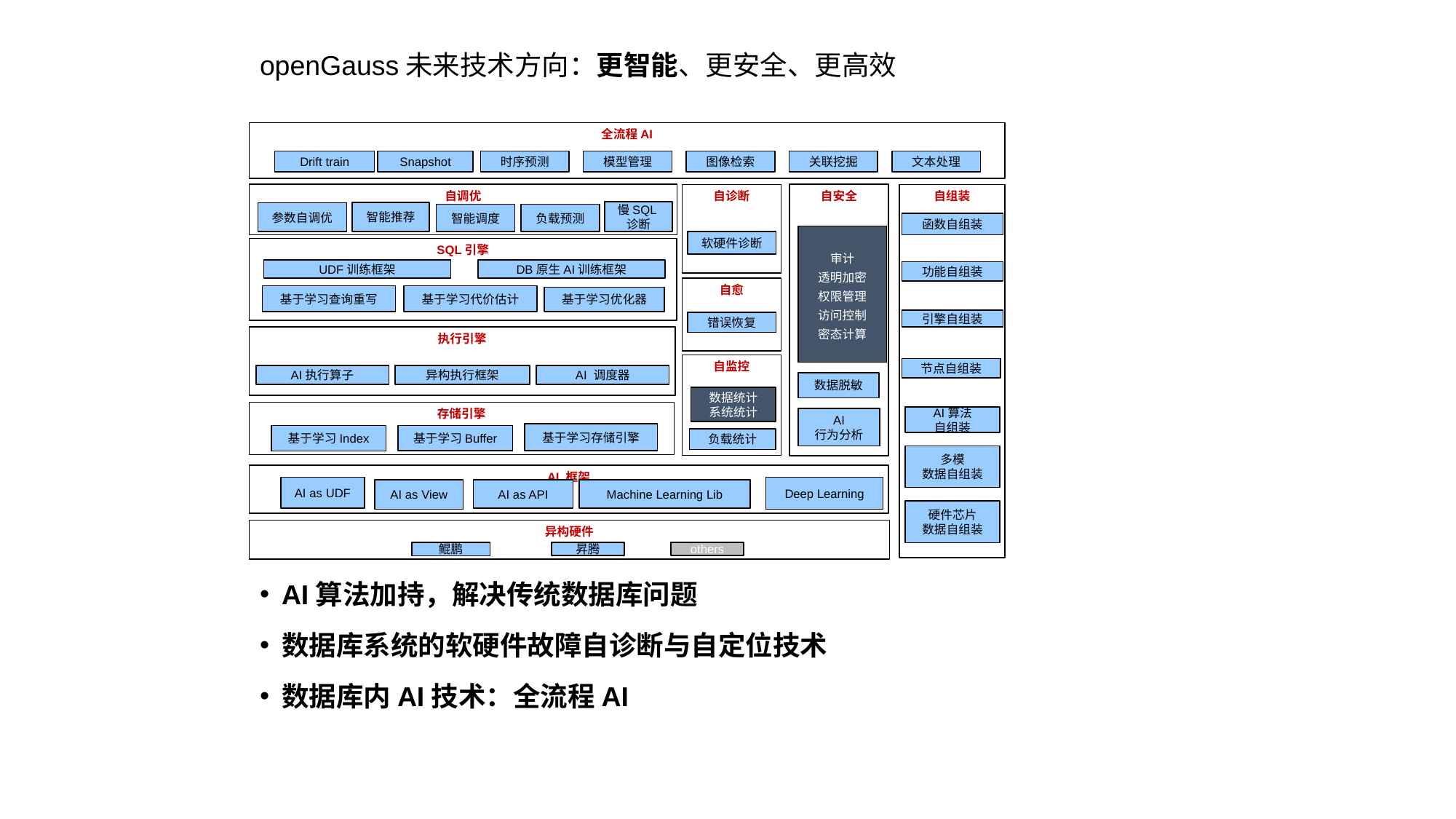

openGauss未来技术方向：更智能、更安全、更高效
DBMind功能全景图
全流程AI
时序预测
模型管理
图像检索
关联挖掘
文本处理
Drift train
Snapshot
自调优
自诊断
自组装
自安全
慢SQL诊断
智能推荐
参数自调优
智能调度
负载预测
函数自组装
审计
透明加密
权限管理
访问控制
密态计算
软硬件诊断
SQL引擎
DB原生AI训练框架
UDF训练框架
功能自组装
自愈
基于学习查询重写
基于学习代价估计
基于学习优化器
引擎自组装
错误恢复
执行引擎
自监控
节点自组装
AI执行算子
异构执行框架
AI 调度器
数据脱敏
数据统计
系统统计
存储引擎

AI算法
自组装
AI
行为分析
基于学习存储引擎
基于学习Index
基于学习Buffer
负载统计
多模
数据自组装
AI 框架
AI as UDF
Deep Learning
AI as View
AI as API
Machine Learning Lib
硬件芯片
数据自组装
异构硬件
others
鲲鹏
昇腾
AI算法加持，解决传统数据库问题
数据库系统的软硬件故障自诊断与自定位技术
数据库内AI技术：全流程AI